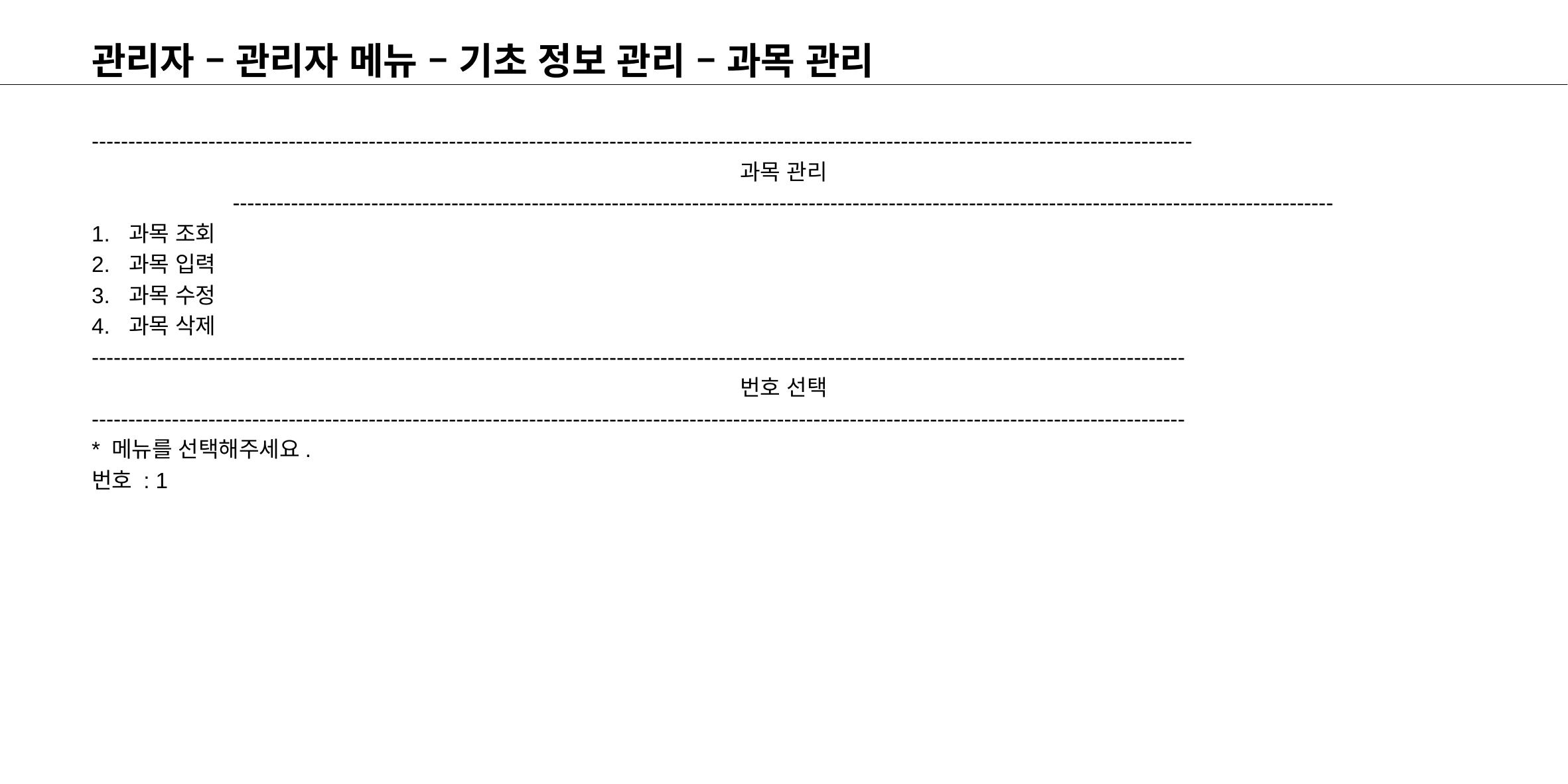

# 관리자 – 관리자 메뉴 – 기초 정보 관리 – 과목 관리
-------------------------------------------------------------------------------------------------------------------------------------------------------
과목 관리
-------------------------------------------------------------------------------------------------------------------------------------------------------
과목 조회
과목 입력
과목 수정
과목 삭제
------------------------------------------------------------------------------------------------------------------------------------------------------
번호 선택
------------------------------------------------------------------------------------------------------------------------------------------------------
* 메뉴를 선택해주세요.
번호 : 1